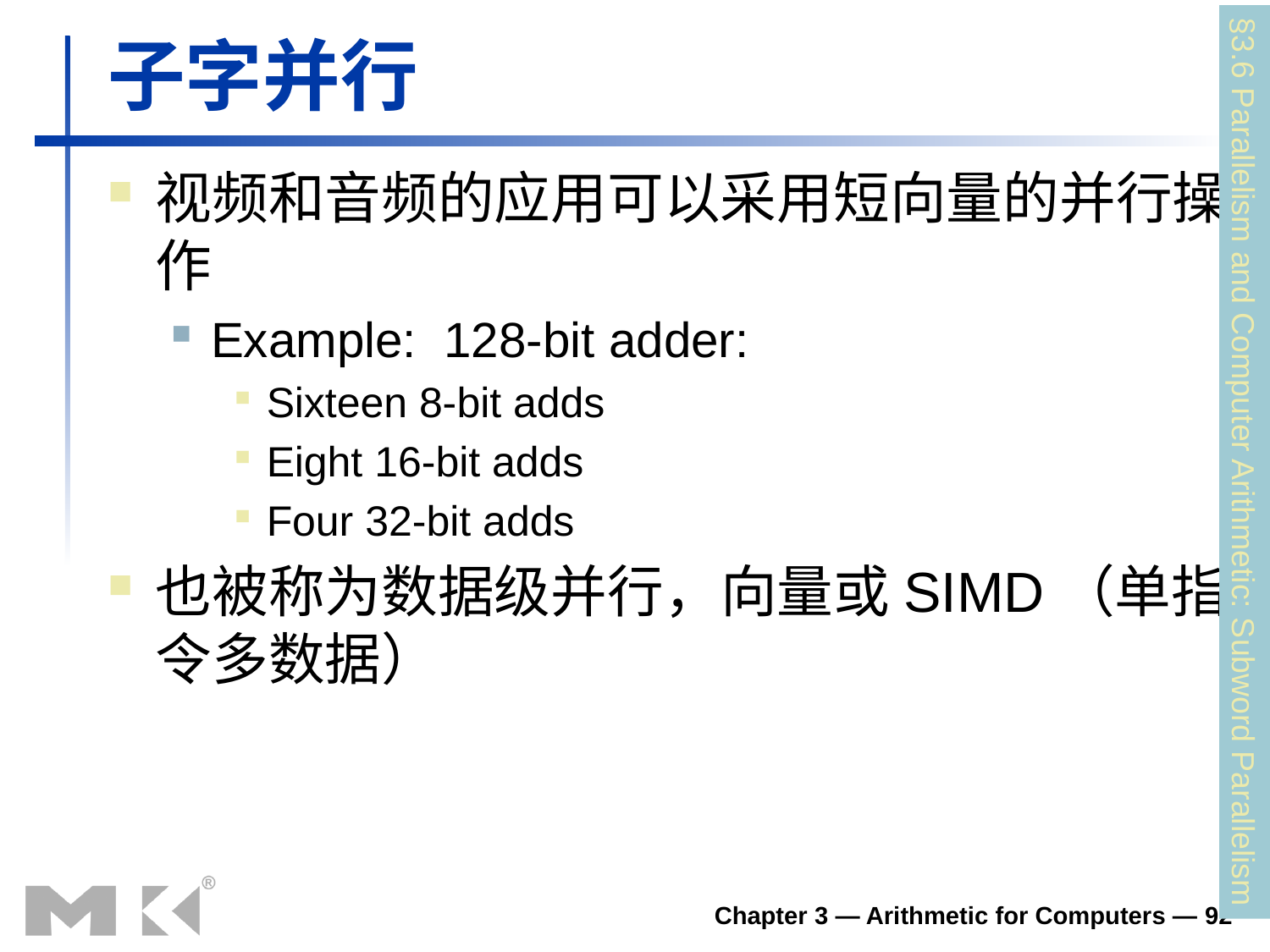

# 子字并行
视频和音频的应用可以采用短向量的并行操作
Example:  128-bit adder:
Sixteen 8-bit adds
Eight 16-bit adds
Four 32-bit adds
也被称为数据级并行，向量或SIMD（单指令多数据）
§3.6 Parallelism and Computer Arithmetic: Subword Parallelism
Chapter 3 — Arithmetic for Computers — 92